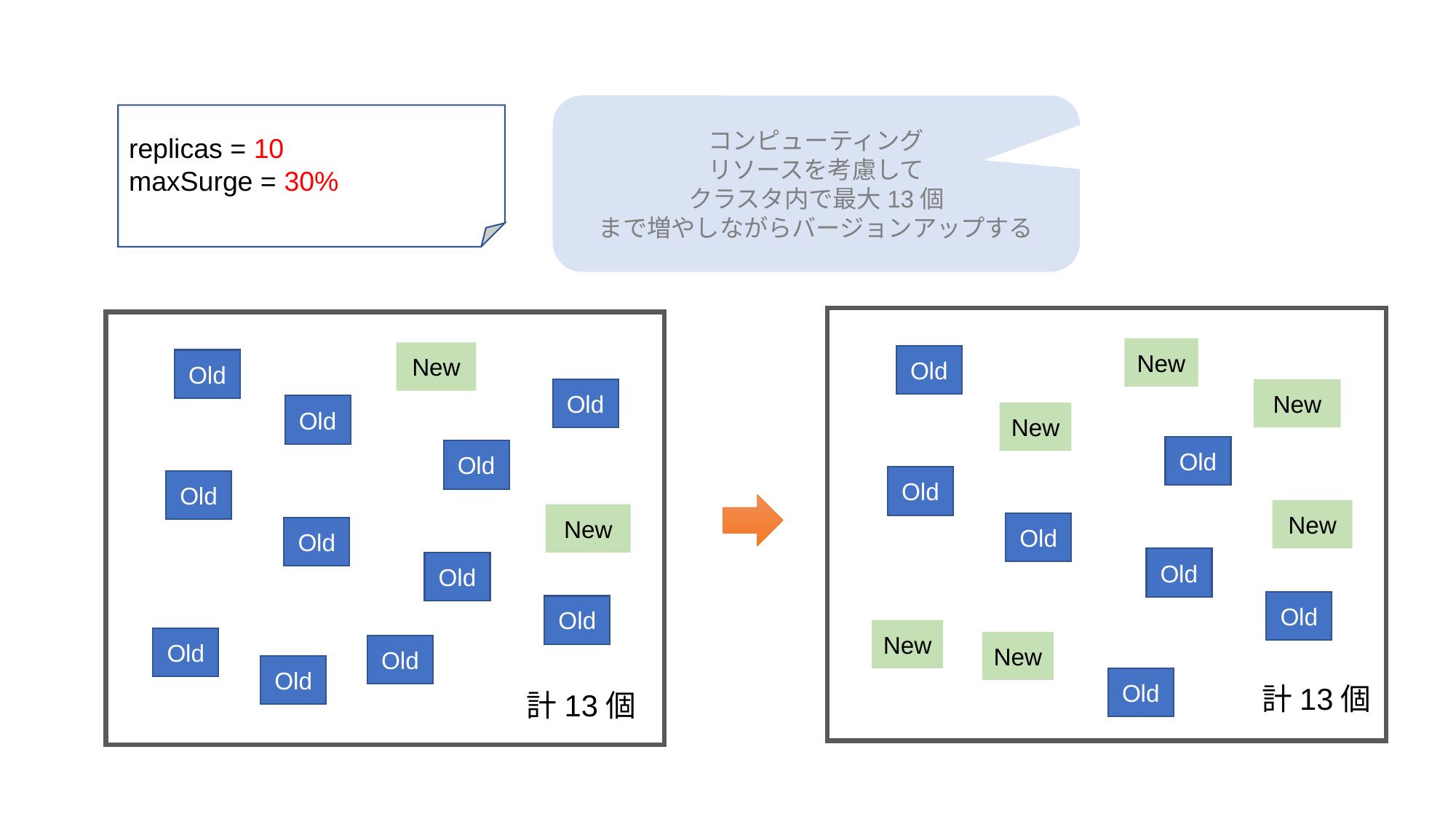

コンピューティング
リソースを考慮して
クラスタ内で最大13個
まで増やしながらバージョンアップする
replicas = 10
maxSurge = 30%

New
New
Old
Old
Old
New
Old
New
Old
Old
Old
Old

New
New
Old
Old
Old
Old
Old
Old
New
Old
New
Old
Old
Old
計13個
計13個